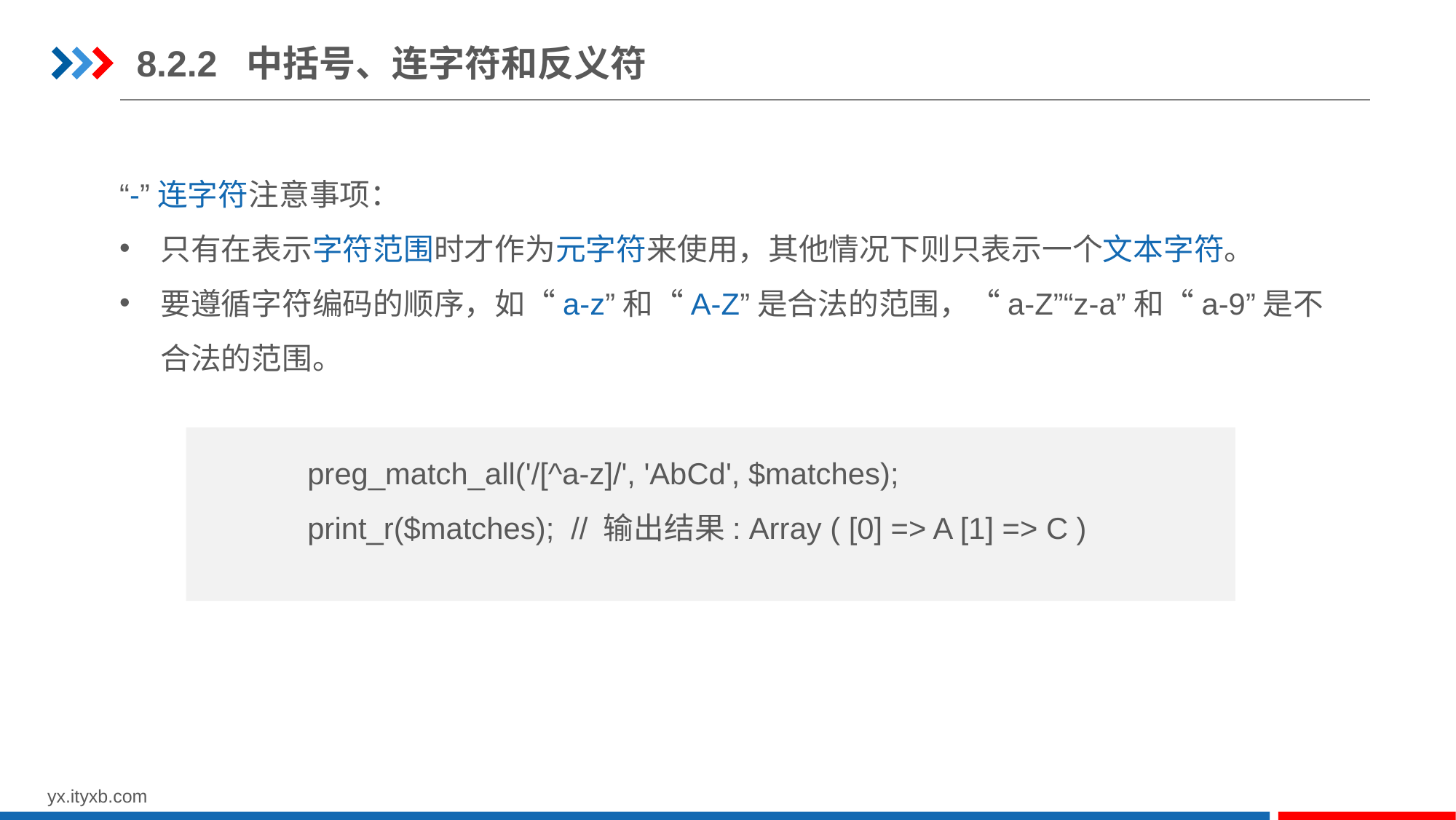

8.2.2  中括号、连字符和反义符
“-”连字符注意事项：
只有在表示字符范围时才作为元字符来使用，其他情况下则只表示一个文本字符。
要遵循字符编码的顺序，如“a-z”和“A-Z”是合法的范围，“a-Z”“z-a”和“a-9”是不合法的范围。

preg_match_all('/[^a-z]/', 'AbCd', $matches);
print_r($matches);  // 输出结果: Array ( [0] => A [1] => C )